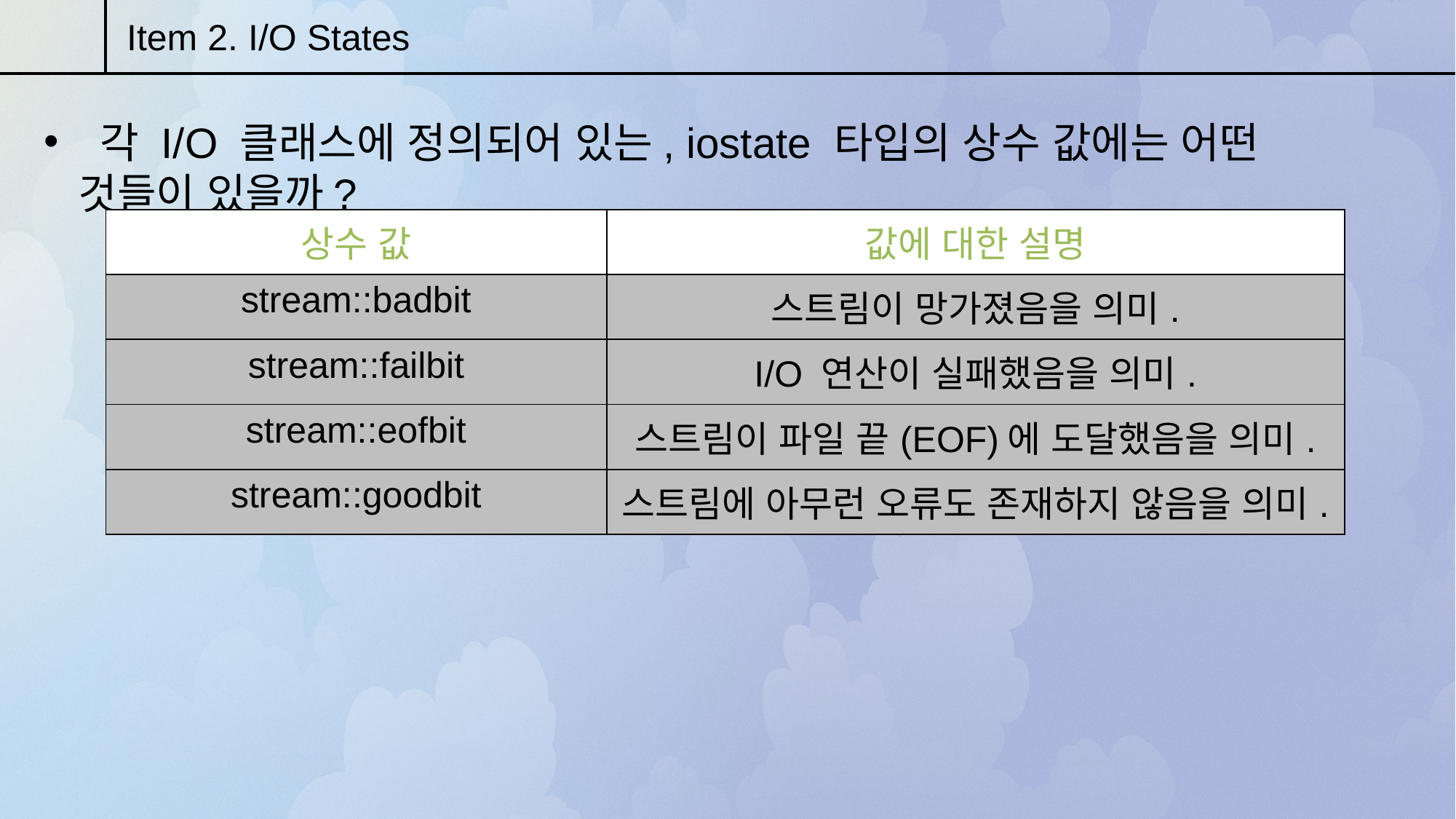

Item 2. I/O States
 각 I/O 클래스에 정의되어 있는, iostate 타입의 상수 값에는 어떤 것들이 있을까?
| 상수 값 | 값에 대한 설명 |
| --- | --- |
| stream::badbit | 스트림이 망가졌음을 의미. |
| stream::failbit | I/O 연산이 실패했음을 의미. |
| stream::eofbit | 스트림이 파일 끝(EOF)에 도달했음을 의미. |
| stream::goodbit | 스트림에 아무런 오류도 존재하지 않음을 의미. |